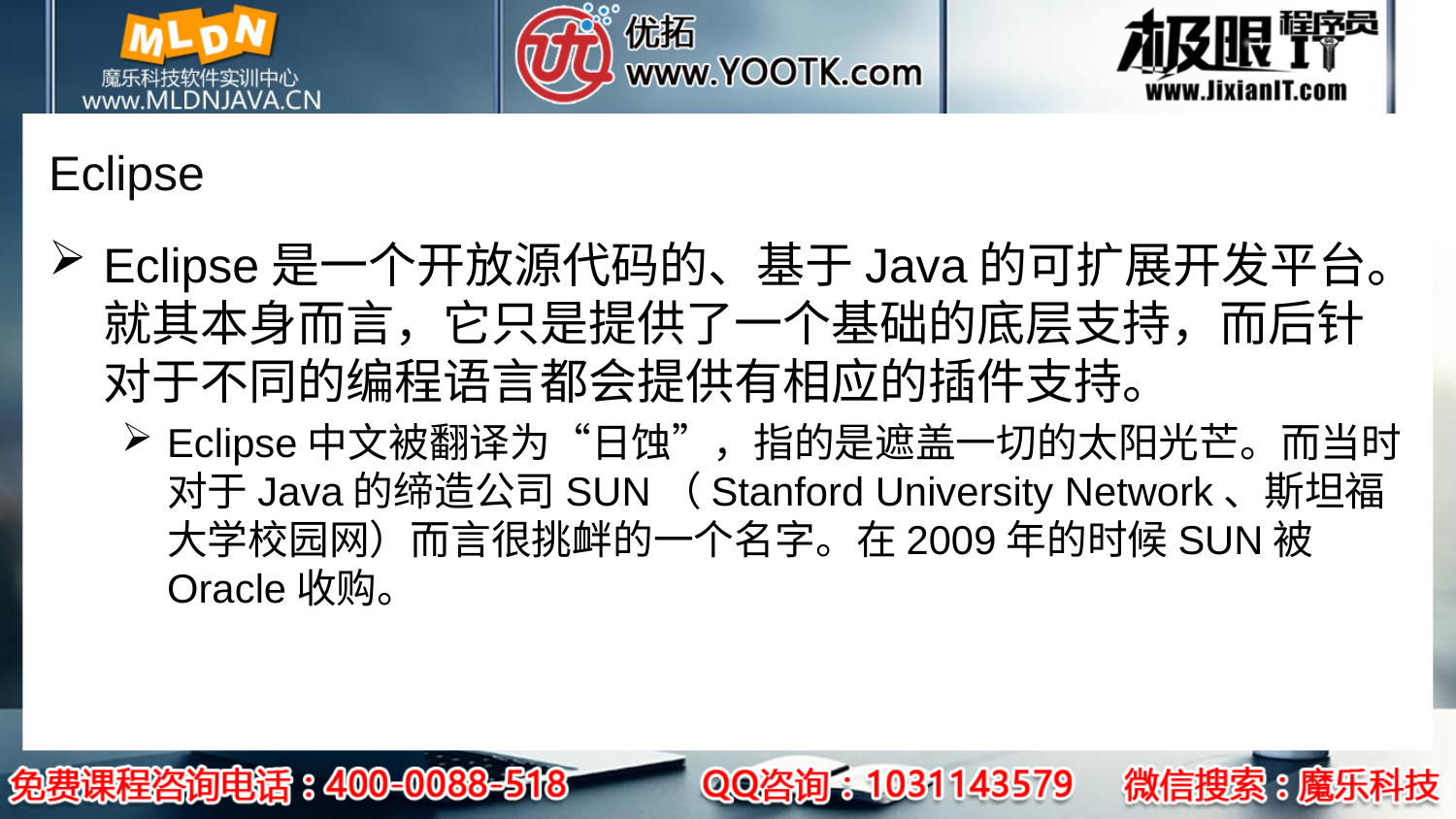

# Eclipse
Eclipse是一个开放源代码的、基于Java的可扩展开发平台。就其本身而言，它只是提供了一个基础的底层支持，而后针对于不同的编程语言都会提供有相应的插件支持。
Eclipse中文被翻译为“日蚀”，指的是遮盖一切的太阳光芒。而当时对于Java的缔造公司SUN（Stanford University Network、斯坦福大学校园网）而言很挑衅的一个名字。在2009年的时候SUN被Oracle收购。